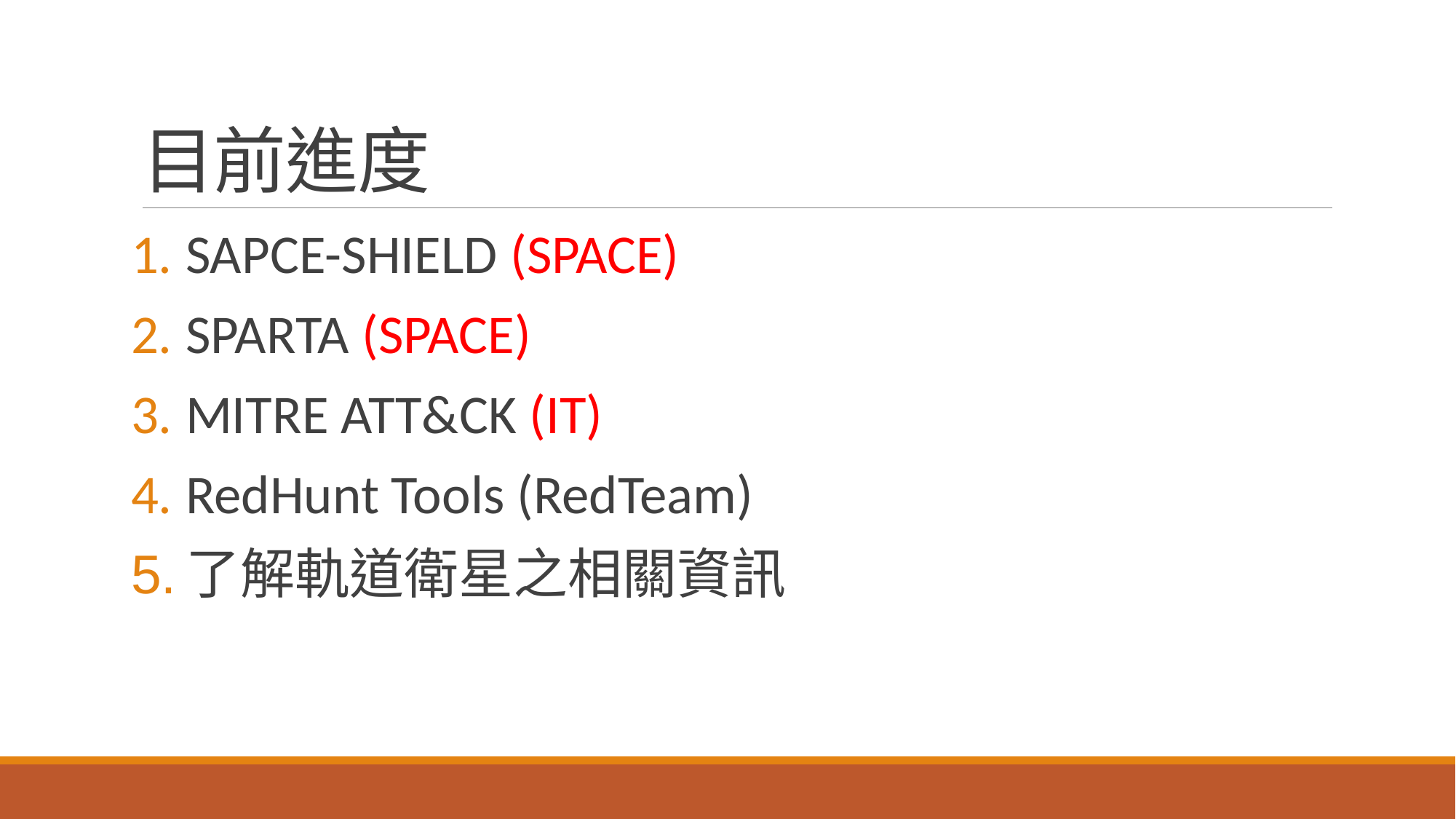

# 目前進度
SAPCE-SHIELD (SPACE)
SPARTA (SPACE)
MITRE ATT&CK (IT)
RedHunt Tools (RedTeam)
了解軌道衛星之相關資訊